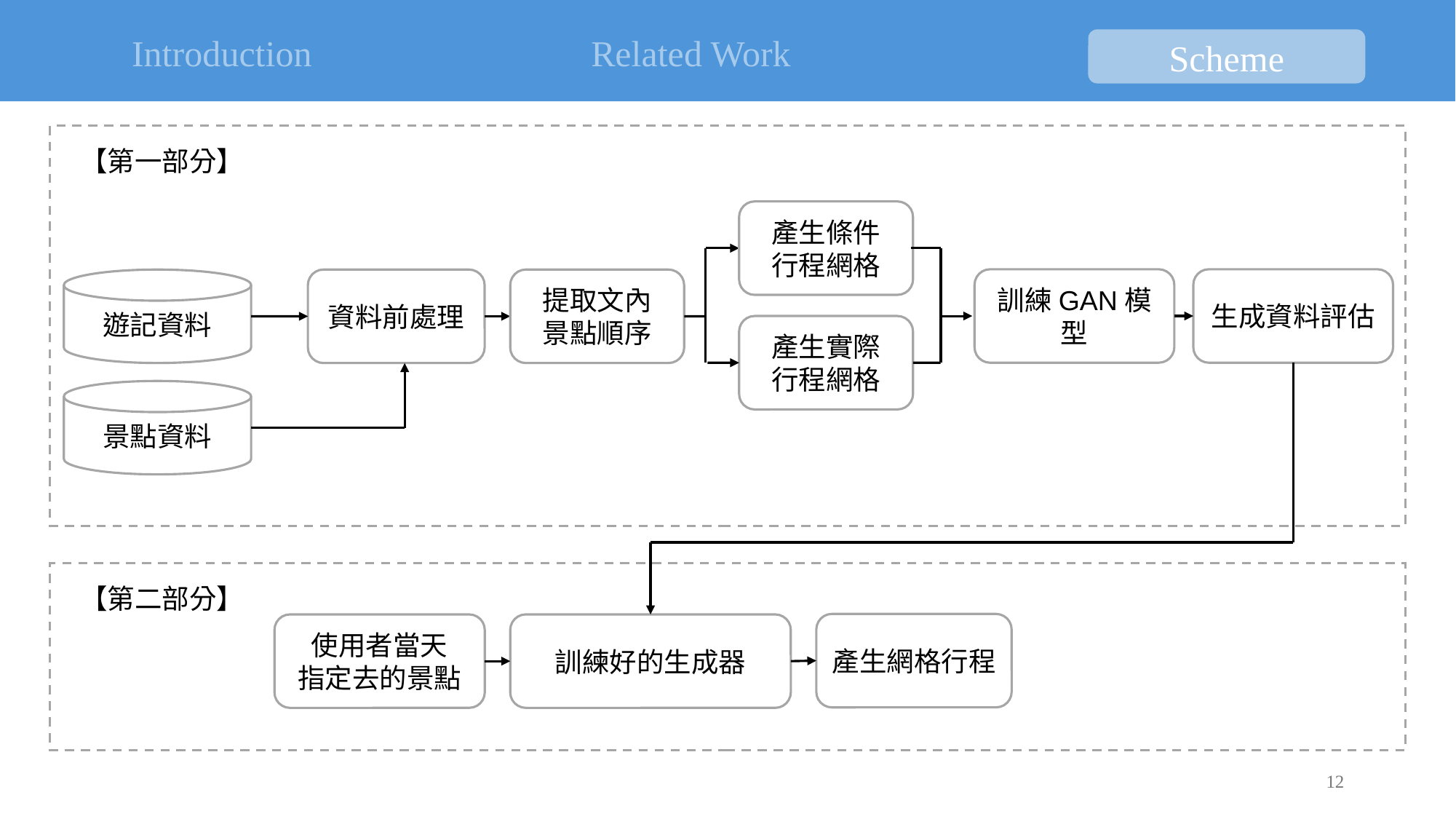

Introduction
Related Work

Scheme

【第一部分】
產生條件
行程網格
訓練GAN模型
生成資料評估
遊記資料
資料前處理
提取文內
景點順序
產生實際
行程網格
景點資料

【第二部分】
產生網格行程
使用者當天
指定去的景點
訓練好的生成器
12